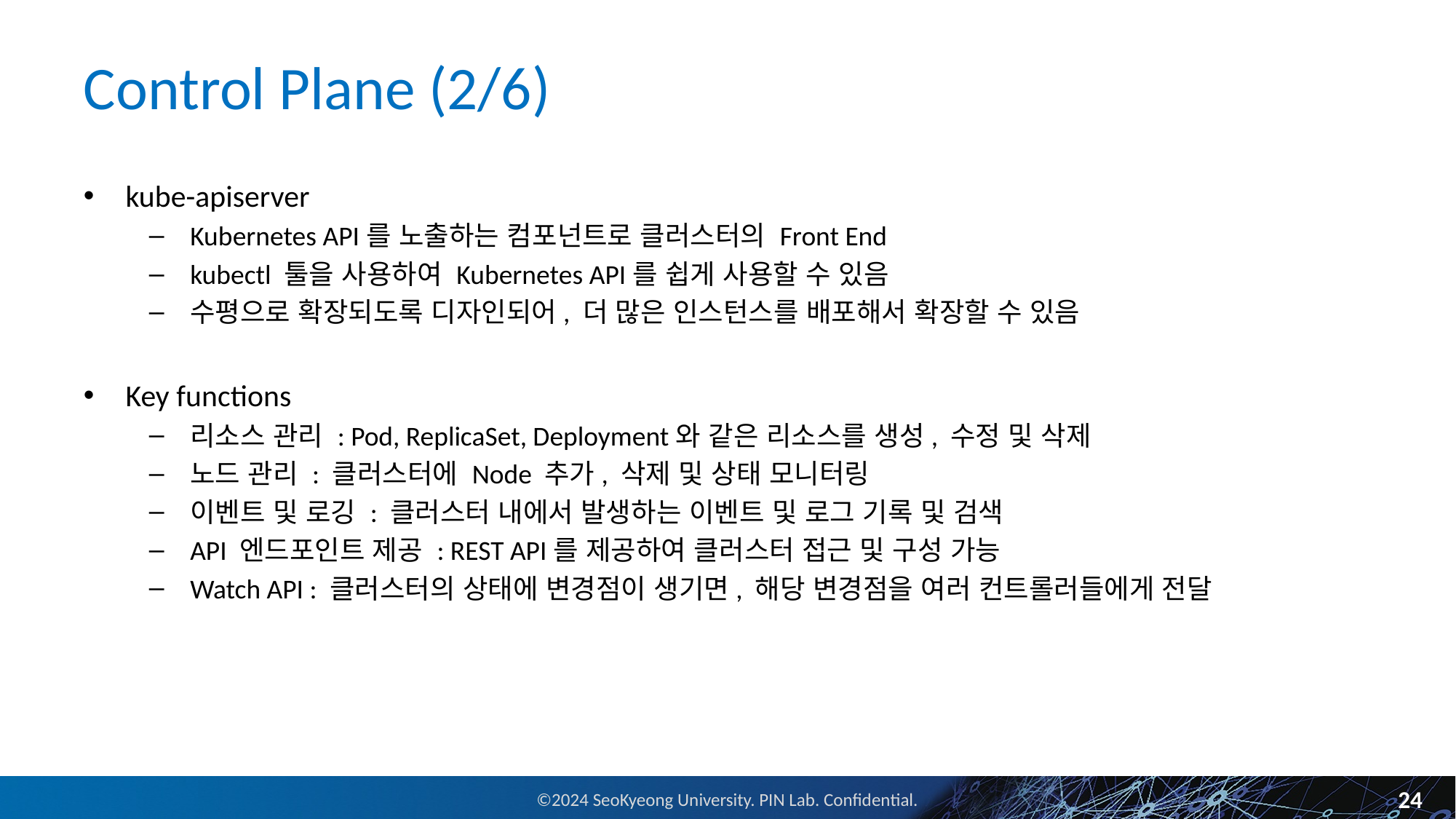

# Control Plane (2/6)
kube-apiserver
Kubernetes API를 노출하는 컴포넌트로 클러스터의 Front End
kubectl 툴을 사용하여 Kubernetes API를 쉽게 사용할 수 있음
수평으로 확장되도록 디자인되어, 더 많은 인스턴스를 배포해서 확장할 수 있음

Key functions
리소스 관리 : Pod, ReplicaSet, Deployment와 같은 리소스를 생성, 수정 및 삭제
노드 관리 : 클러스터에 Node 추가, 삭제 및 상태 모니터링
이벤트 및 로깅 : 클러스터 내에서 발생하는 이벤트 및 로그 기록 및 검색
API 엔드포인트 제공 : REST API를 제공하여 클러스터 접근 및 구성 가능
Watch API : 클러스터의 상태에 변경점이 생기면, 해당 변경점을 여러 컨트롤러들에게 전달

24